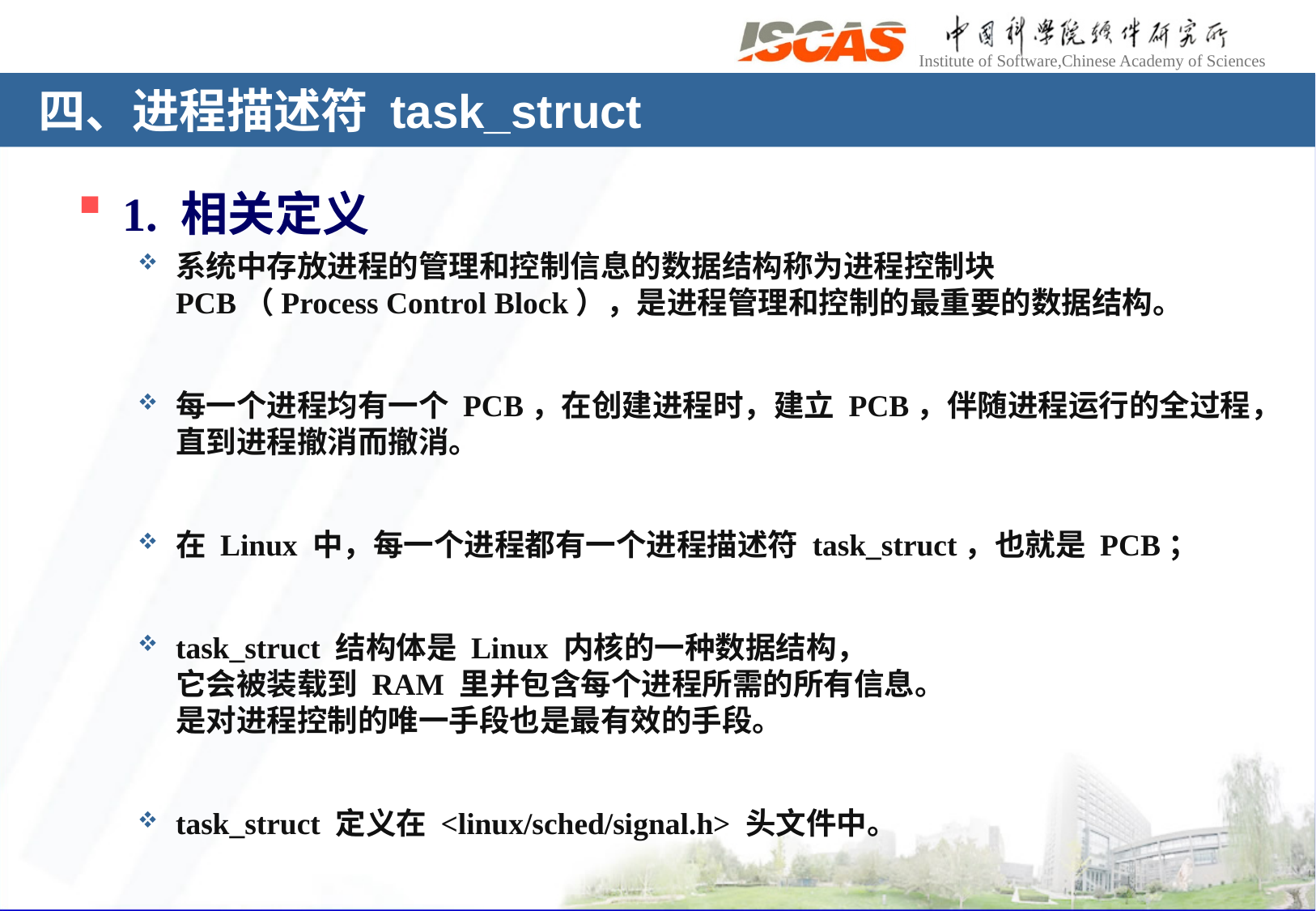

# 四、进程描述符 task_struct
1. 相关定义
系统中存放进程的管理和控制信息的数据结构称为进程控制块
PCB（Process Control Block），是进程管理和控制的最重要的数据结构。

每一个进程均有一个 PCB，在创建进程时，建立 PCB，伴随进程运行的全过程，直到进程撤消而撤消。

在 Linux 中，每一个进程都有一个进程描述符 task_struct，也就是 PCB；

task_struct 结构体是 Linux 内核的一种数据结构，
它会被装载到 RAM 里并包含每个进程所需的所有信息。
是对进程控制的唯一手段也是最有效的手段。

task_struct 定义在 <linux/sched/signal.h> 头文件中。